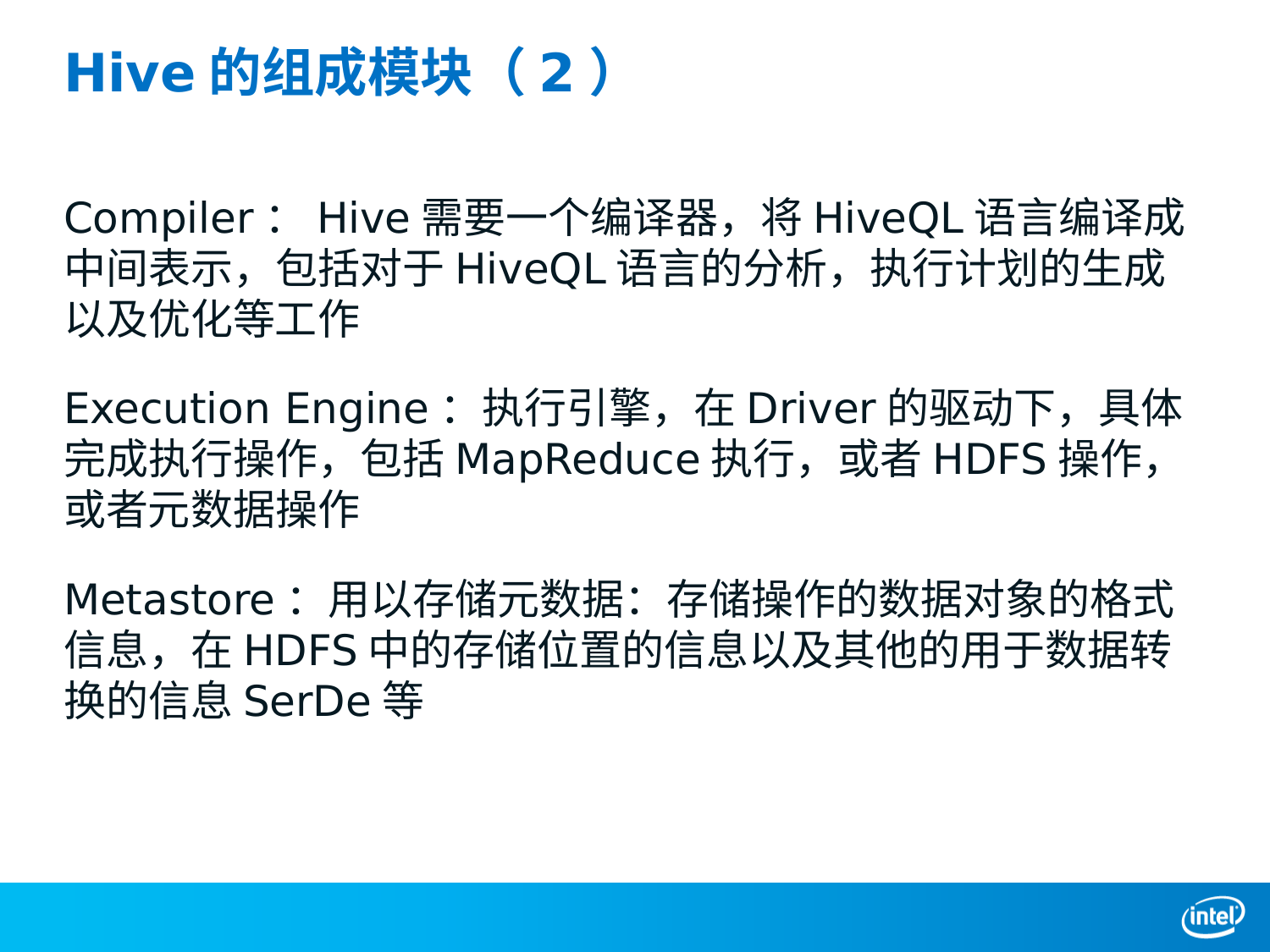

# Hive的组成模块（2）
Compiler：Hive需要一个编译器，将HiveQL语言编译成中间表示，包括对于HiveQL语言的分析，执行计划的生成以及优化等工作
Execution Engine：执行引擎，在Driver的驱动下，具体完成执行操作，包括MapReduce执行，或者HDFS操作，或者元数据操作
Metastore：用以存储元数据：存储操作的数据对象的格式信息，在HDFS中的存储位置的信息以及其他的用于数据转换的信息SerDe等